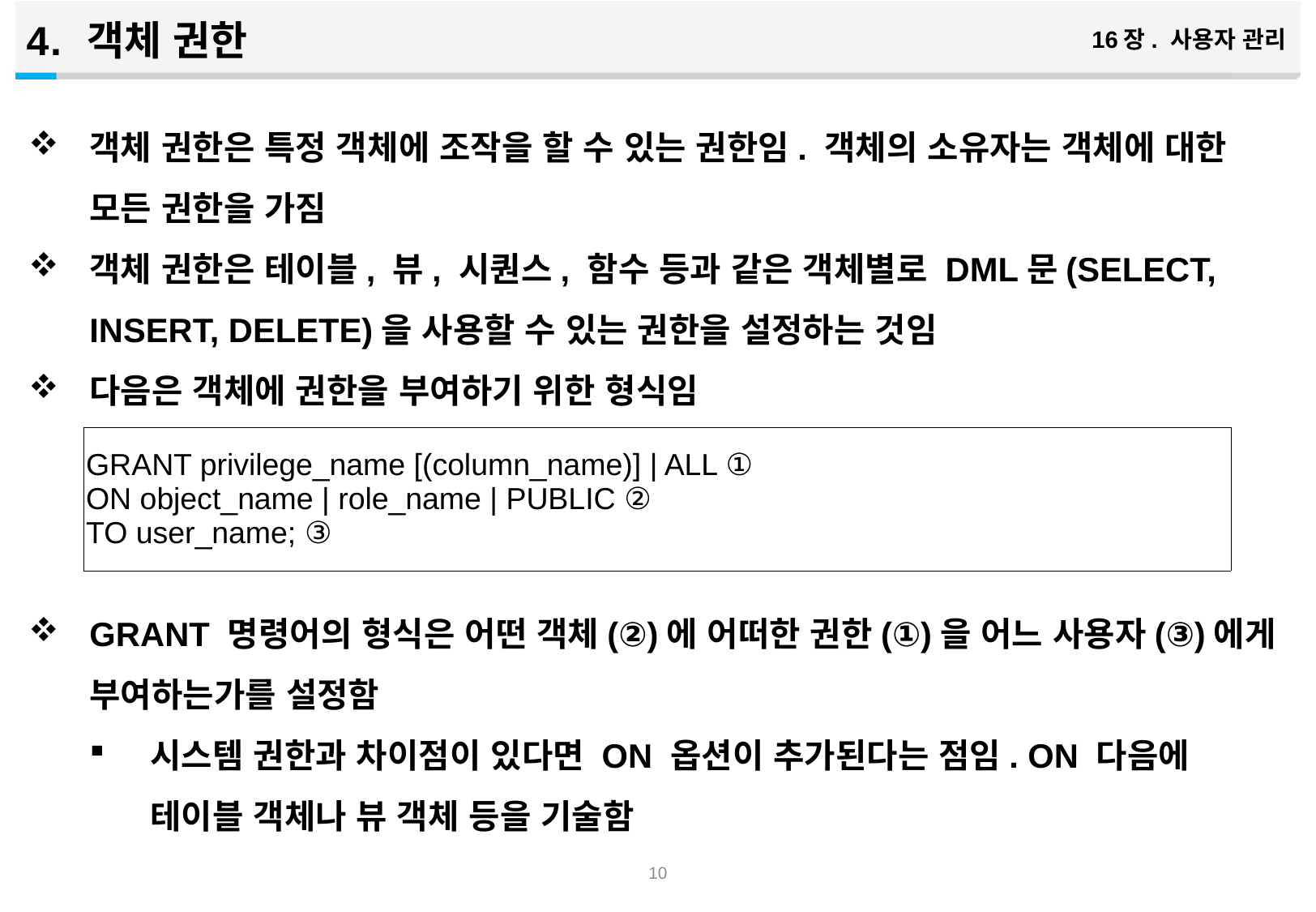

객체 권한
16장. 사용자 관리
객체 권한은 특정 객체에 조작을 할 수 있는 권한임. 객체의 소유자는 객체에 대한 모든 권한을 가짐
객체 권한은 테이블, 뷰, 시퀀스, 함수 등과 같은 객체별로 DML문(SELECT, INSERT, DELETE)을 사용할 수 있는 권한을 설정하는 것임
다음은 객체에 권한을 부여하기 위한 형식임

GRANT 명령어의 형식은 어떤 객체(②)에 어떠한 권한(①)을 어느 사용자(③)에게 부여하는가를 설정함
시스템 권한과 차이점이 있다면 ON 옵션이 추가된다는 점임. ON 다음에 테이블 객체나 뷰 객체 등을 기술함
| GRANT privilege\_name [(column\_name)] | ALL ① ON object\_name | role\_name | PUBLIC ② TO user\_name; ③ |
| --- |
10